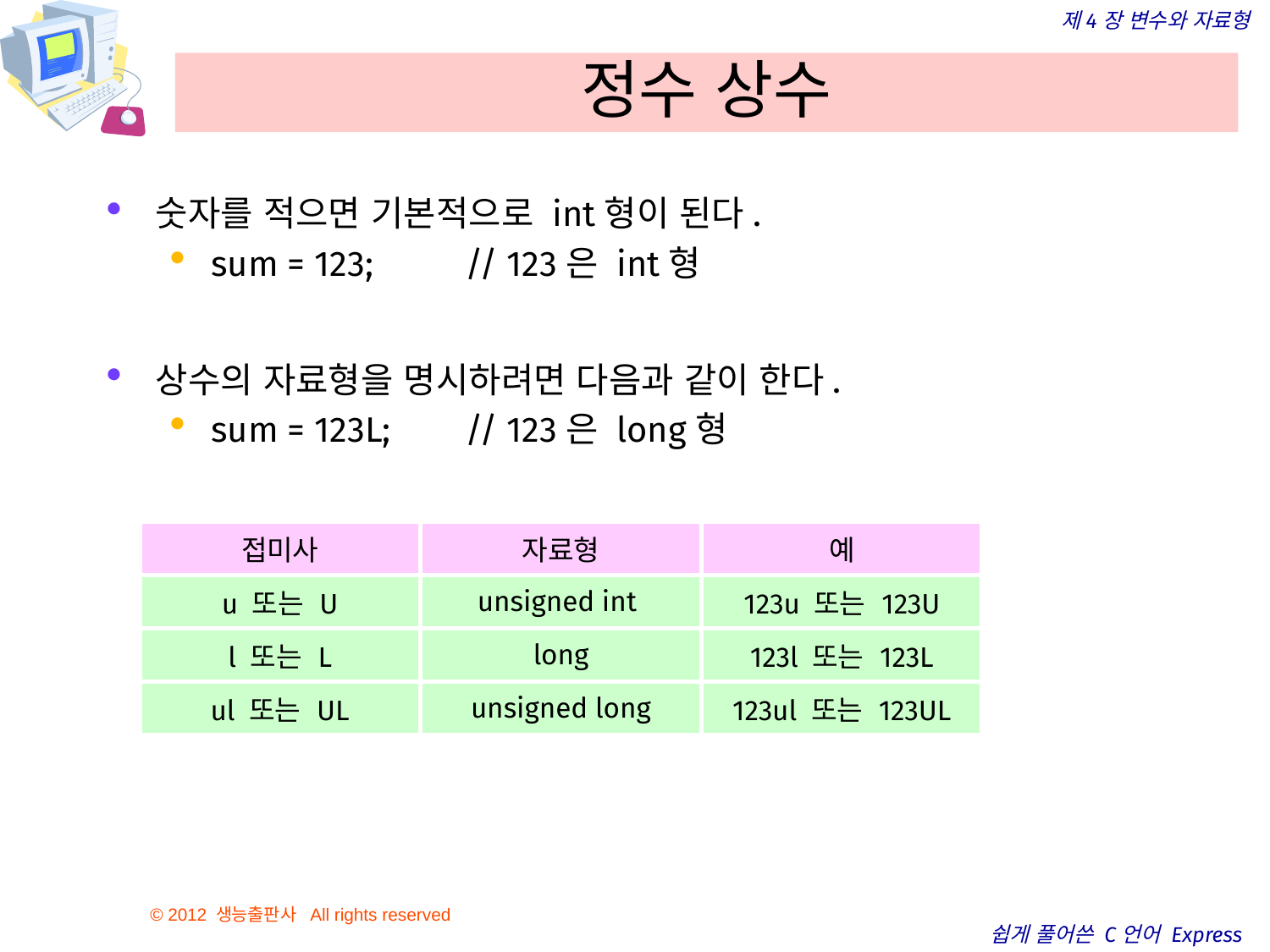

# 정수 상수
숫자를 적으면 기본적으로 int형이 된다.
sum = 123;  	// 123은 int형

상수의 자료형을 명시하려면 다음과 같이 한다.
sum = 123L;  	// 123은 long형

| 접미사 | 자료형 | 예 |
| --- | --- | --- |
| u 또는 U | unsigned int | 123u 또는 123U |
| l 또는 L | long | 123l 또는 123L |
| ul 또는 UL | unsigned long | 123ul 또는 123UL |